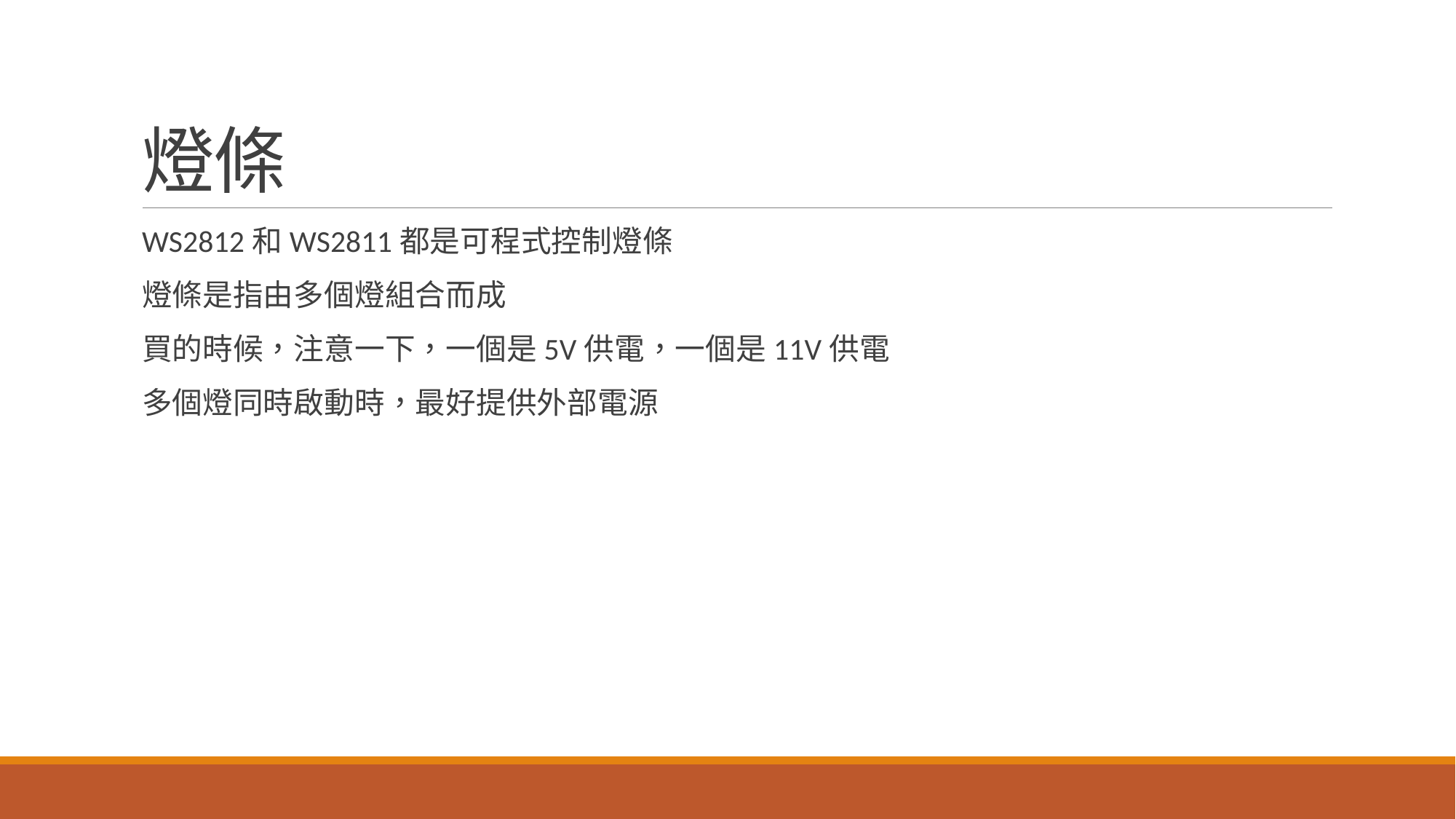

# 燈條
WS2812和WS2811都是可程式控制燈條
燈條是指由多個燈組合而成
買的時候，注意一下，一個是5V供電，一個是11V供電
多個燈同時啟動時，最好提供外部電源